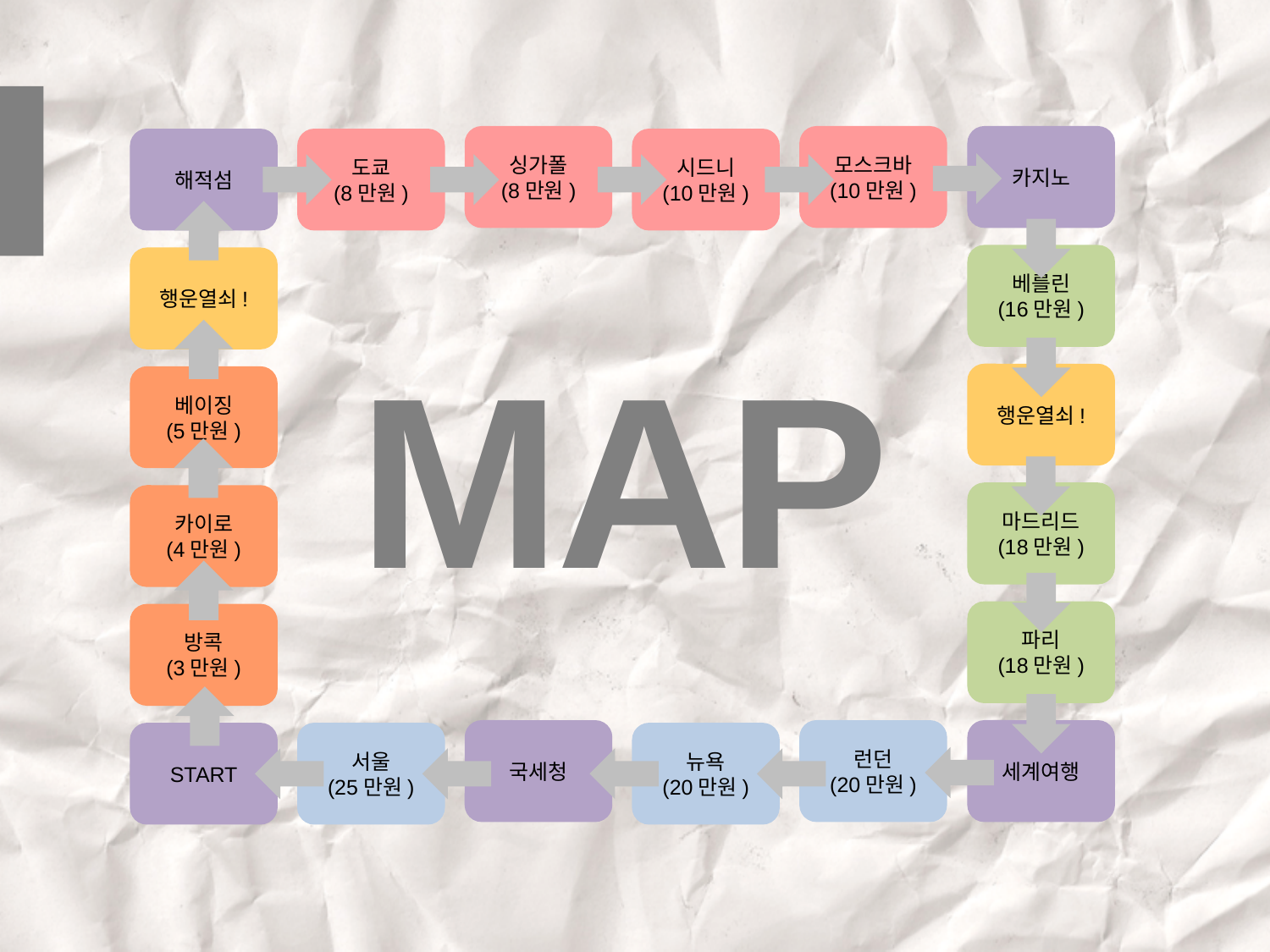

싱가폴
(8만원)
모스크바
(10만원)
카지노
해적섬
도쿄
(8만원)
시드니
(10만원)

베를린
(16만원)
행운열쇠!
MAP

행운열쇠!
베이징
(5만원)

마드리드
(18만원)
카이로
(4만원)

파리
(18만원)
방콕
(3만원)

국세청
런던
(20만원)
세계여행
START
서울
(25만원)
뉴욕
(20만원)